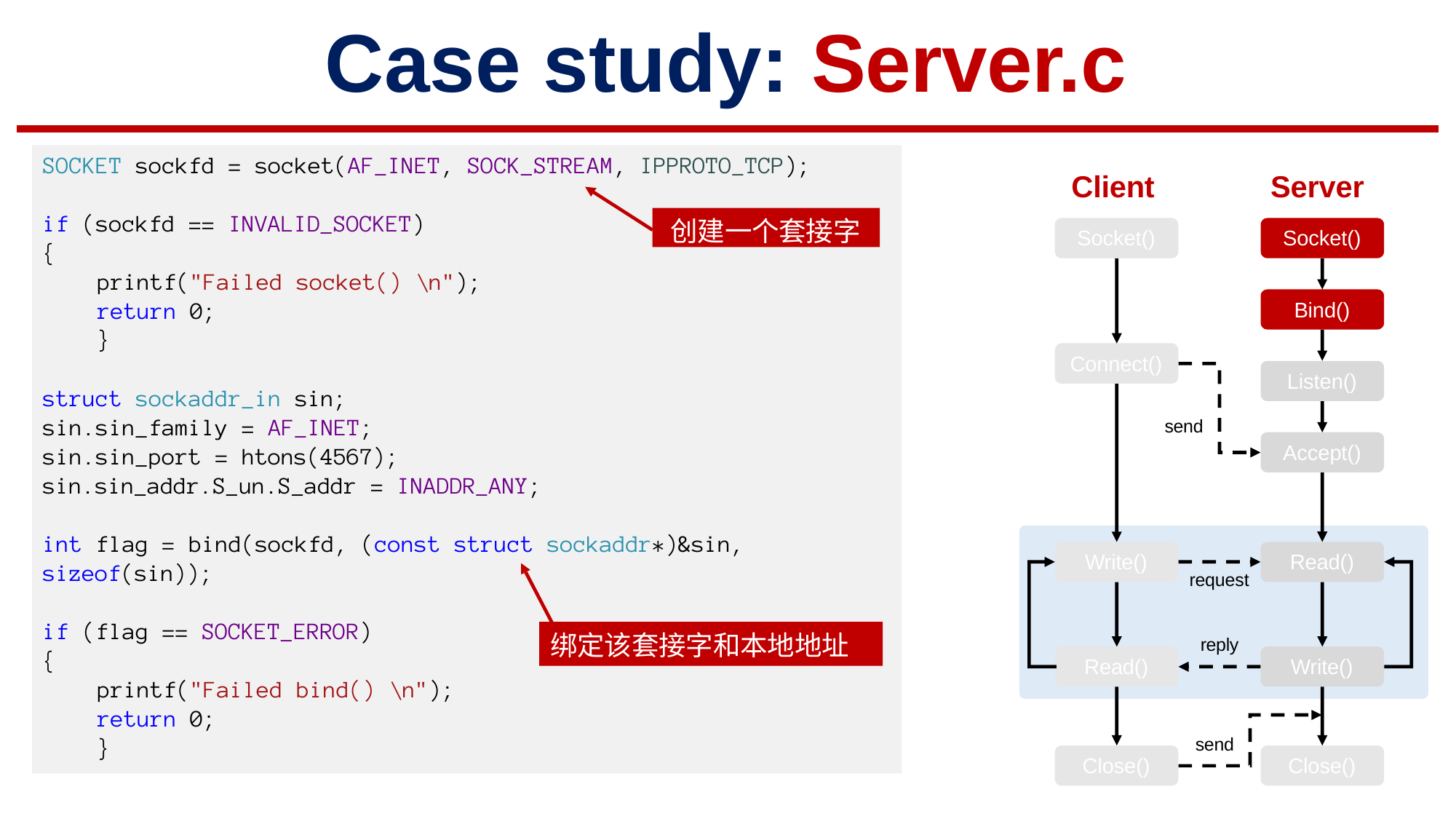

# Case study: Server.c

SOCKET sockfd = socket(AF_INET, SOCK_STREAM, IPPROTO_TCP);
Client
Socket()
Server
Socket()

if (sockfd == INVALID_SOCKET)
{
printf("Failed socket() \n"); return 0;
}
创建一个套接字

Bind()
Connect()

Listen()
struct sockaddr_in sin; sin.sin_family = AF_INET; sin.sin_port = htons(4567); sin.sin_addr.S_un.S_addr = INADDR_ANY;
send

Accept()
int flag = bind(sockfd, (const struct sockaddr*)&sin,
sizeof(sin));

Write()
Read()

request

if (flag == SOCKET_ERROR)
{
printf("Failed bind() \n");
return 0;
}
绑定该套接字和本地地址
reply

Read()
Write()
send

Close()
Close()